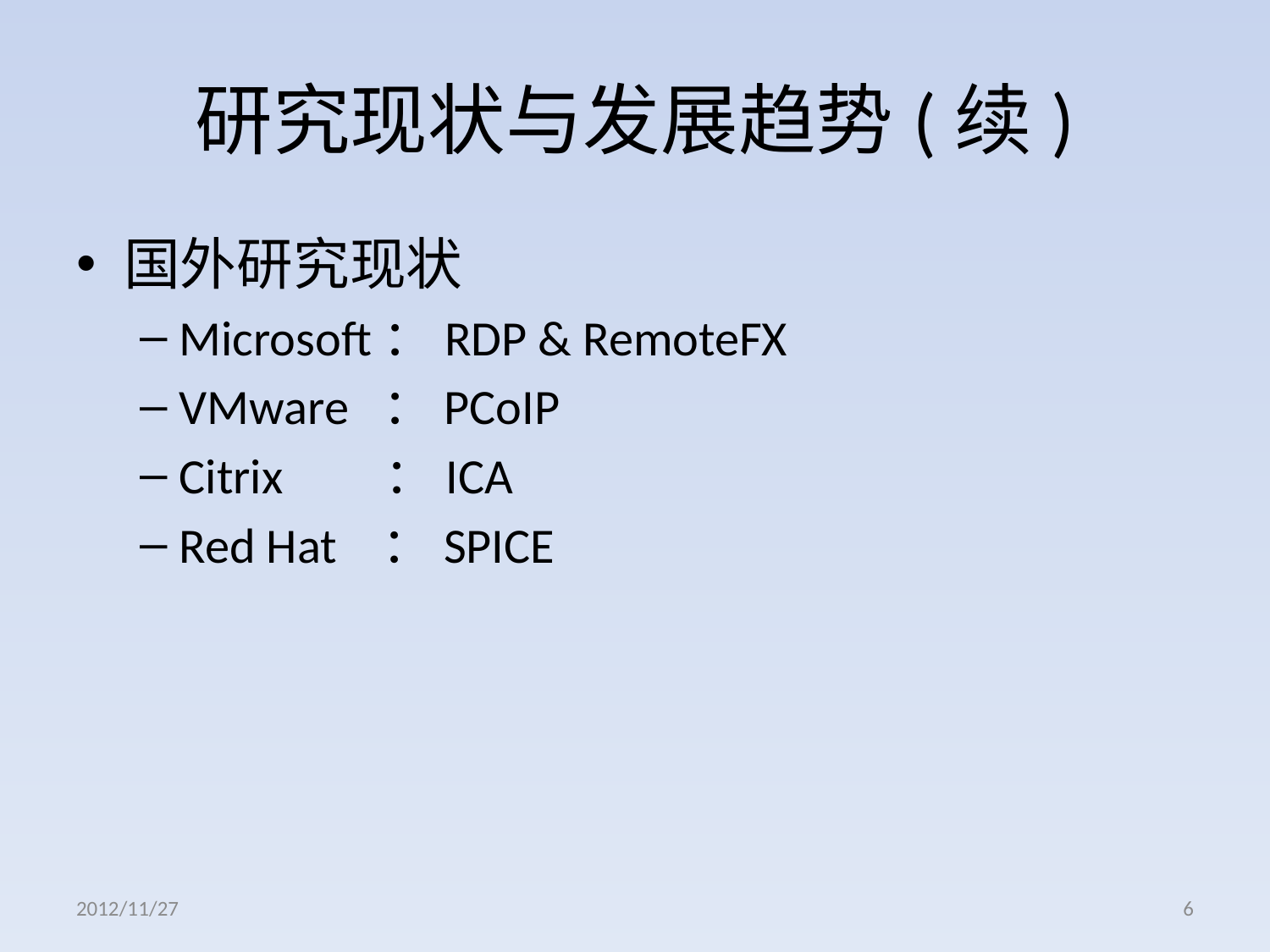

# 研究现状与发展趋势(续)
国外研究现状
Microsoft：RDP & RemoteFX
VMware  ：PCoIP
Citrix        ：ICA
Red Hat   ：SPICE
2012/11/27
6